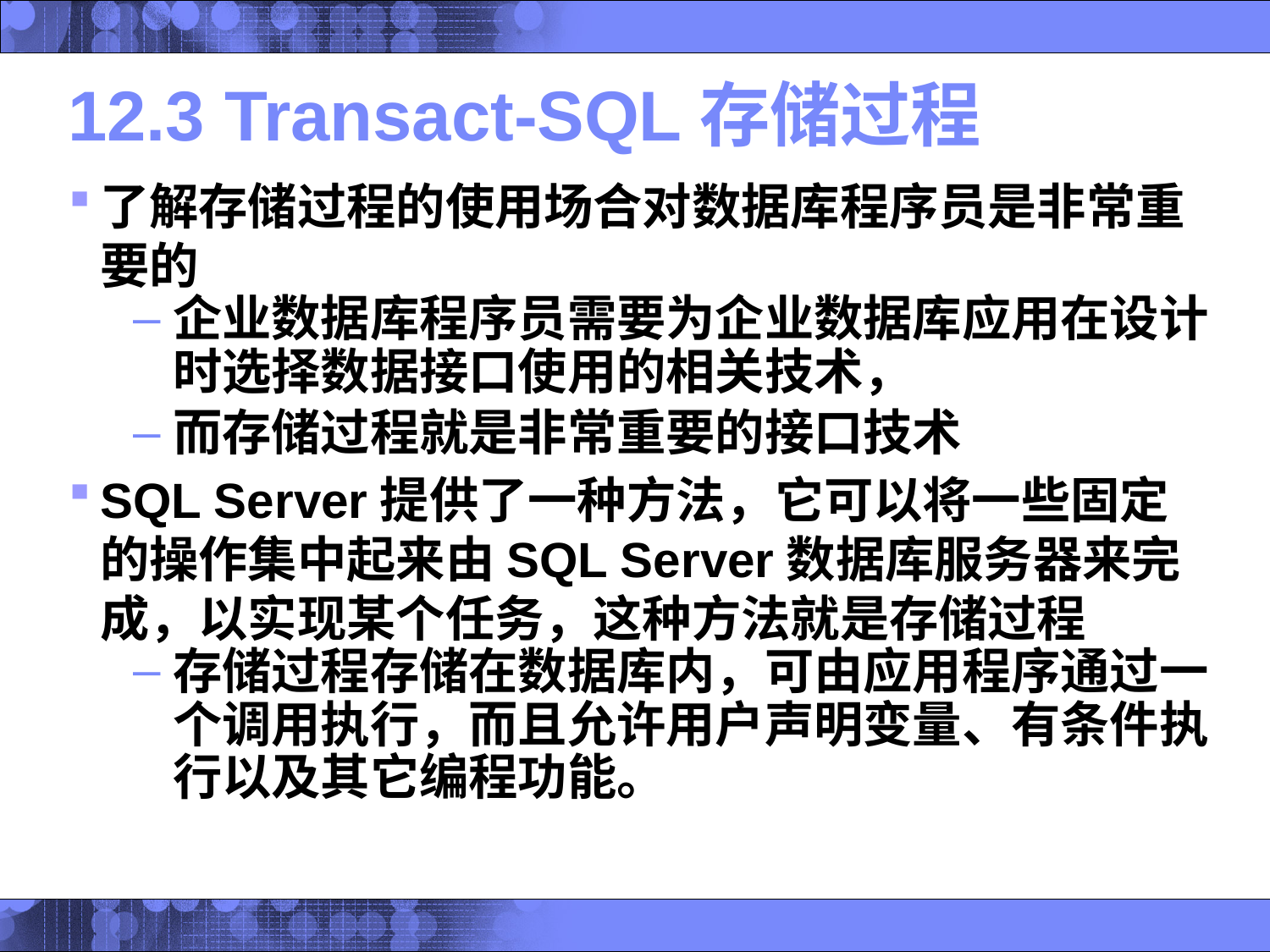

# 12.3 Transact-SQL存储过程
了解存储过程的使用场合对数据库程序员是非常重要的
企业数据库程序员需要为企业数据库应用在设计时选择数据接口使用的相关技术，
而存储过程就是非常重要的接口技术
SQL Server提供了一种方法，它可以将一些固定的操作集中起来由SQL Server数据库服务器来完成，以实现某个任务，这种方法就是存储过程
存储过程存储在数据库内，可由应用程序通过一个调用执行，而且允许用户声明变量、有条件执行以及其它编程功能。